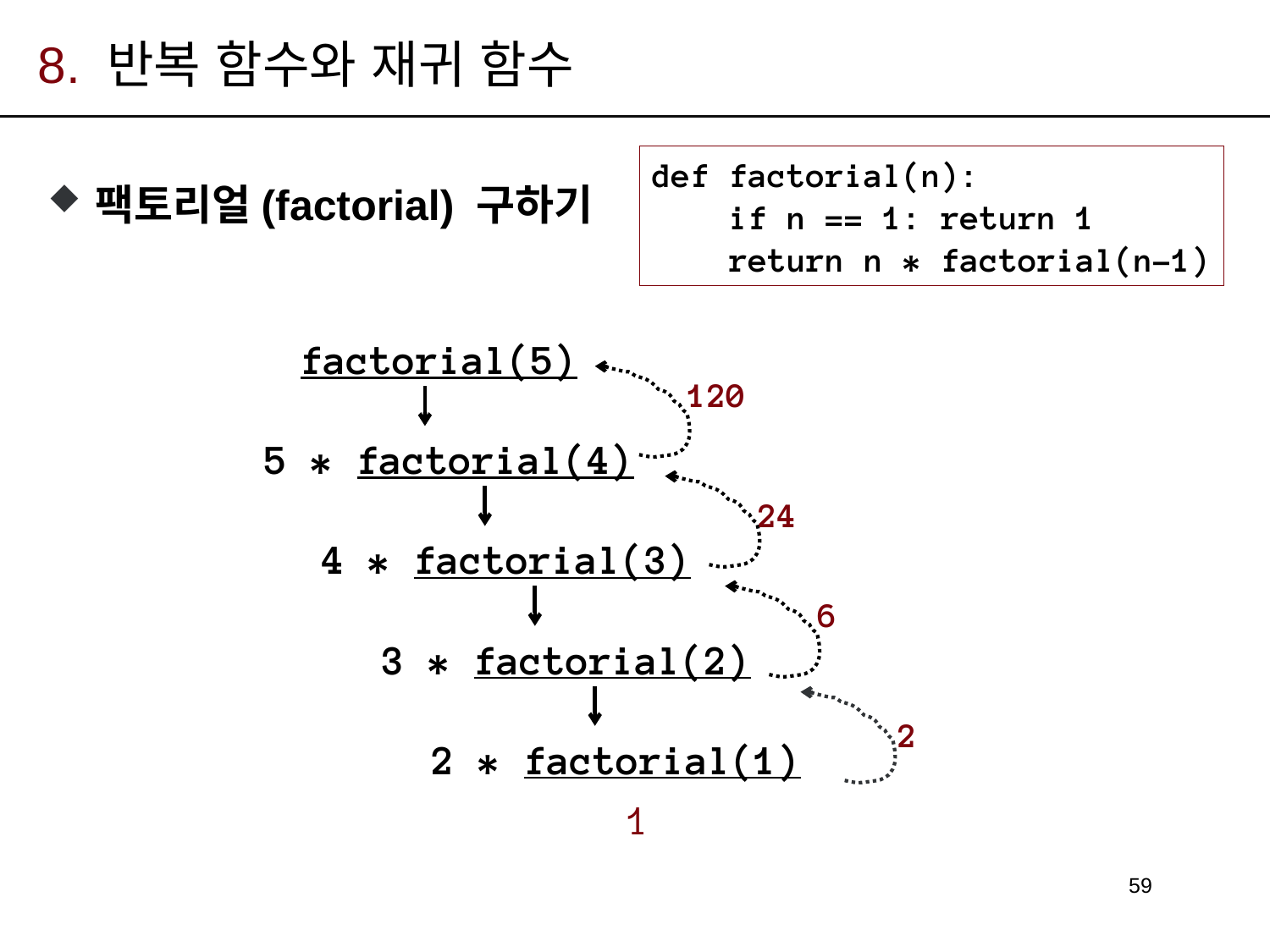

# 8. 반복 함수와 재귀 함수
팩토리얼(factorial) 구하기

def factorial(n):
    if n == 1: return 1
    return n * factorial(n-1)
factorial(5)

120
5 * factorial(4)

24
4 * factorial(3)

6
3 * factorial(2)

2
2 * factorial(1)
1
59